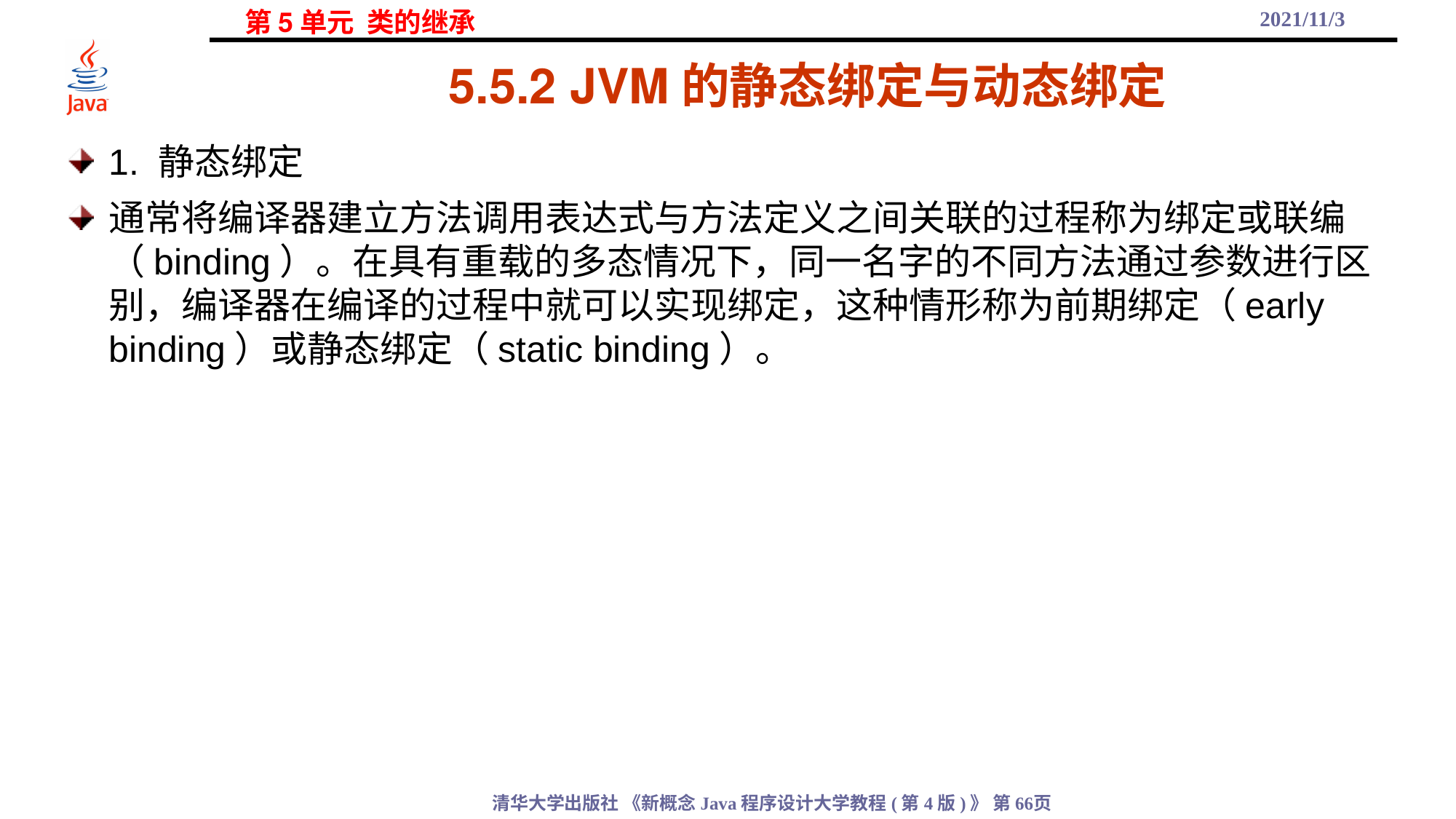

2021/11/3
# 5.5.2 JVM的静态绑定与动态绑定
1. 静态绑定
通常将编译器建立方法调用表达式与方法定义之间关联的过程称为绑定或联编 （binding）。在具有重载的多态情况下，同一名字的不同方法通过参数进行区别，编译器在编译的过程中就可以实现绑定，这种情形称为前期绑定（early binding）或静态绑定（static binding）。